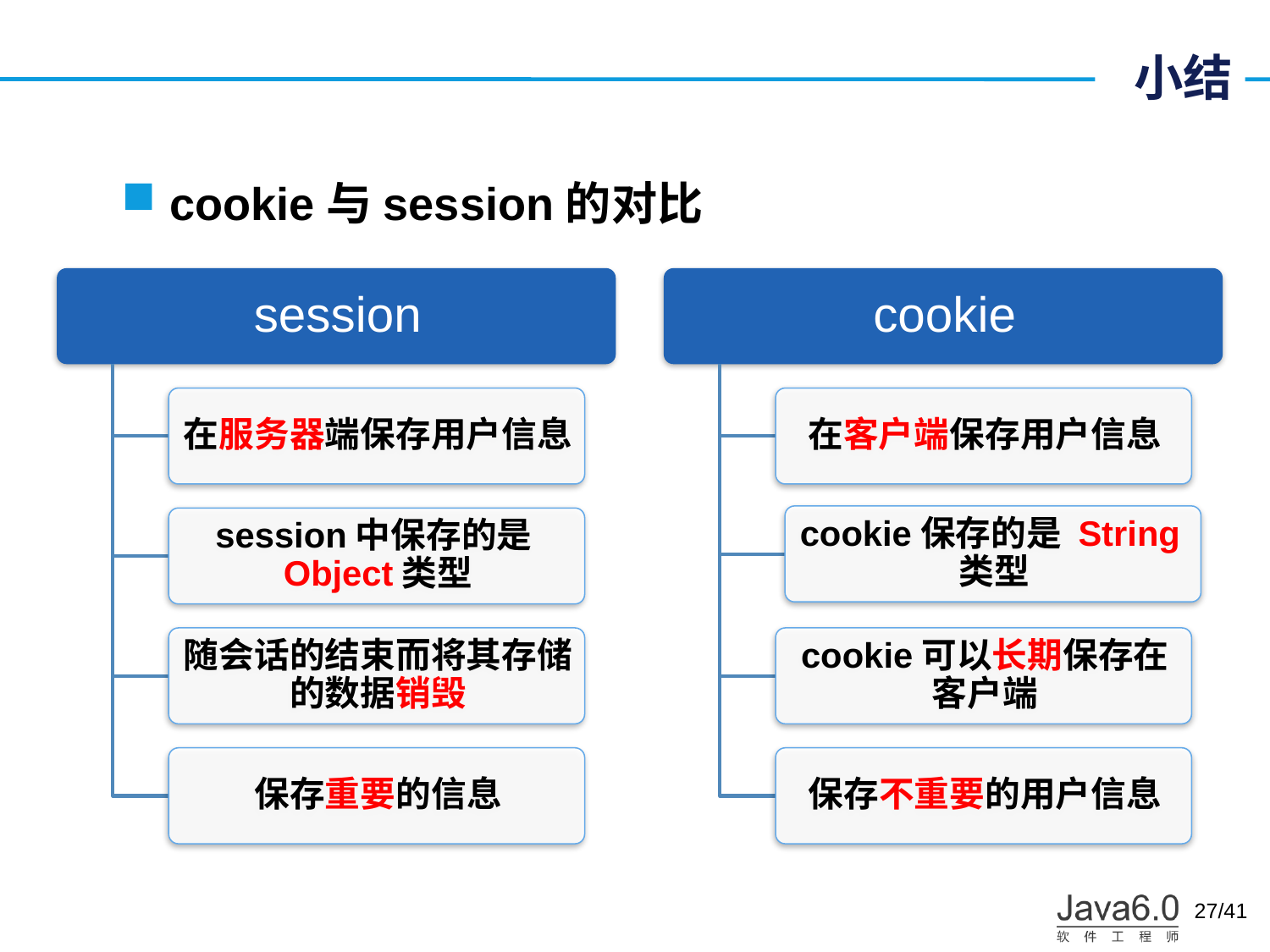

# 小结
cookie与session的对比
session
在服务器端保存用户信息
session中保存的是Object类型
随会话的结束而将其存储的数据销毁
保存重要的信息
cookie
在客户端保存用户信息
cookie保存的是 String类型
cookie可以长期保存在客户端
保存不重要的用户信息
27/41